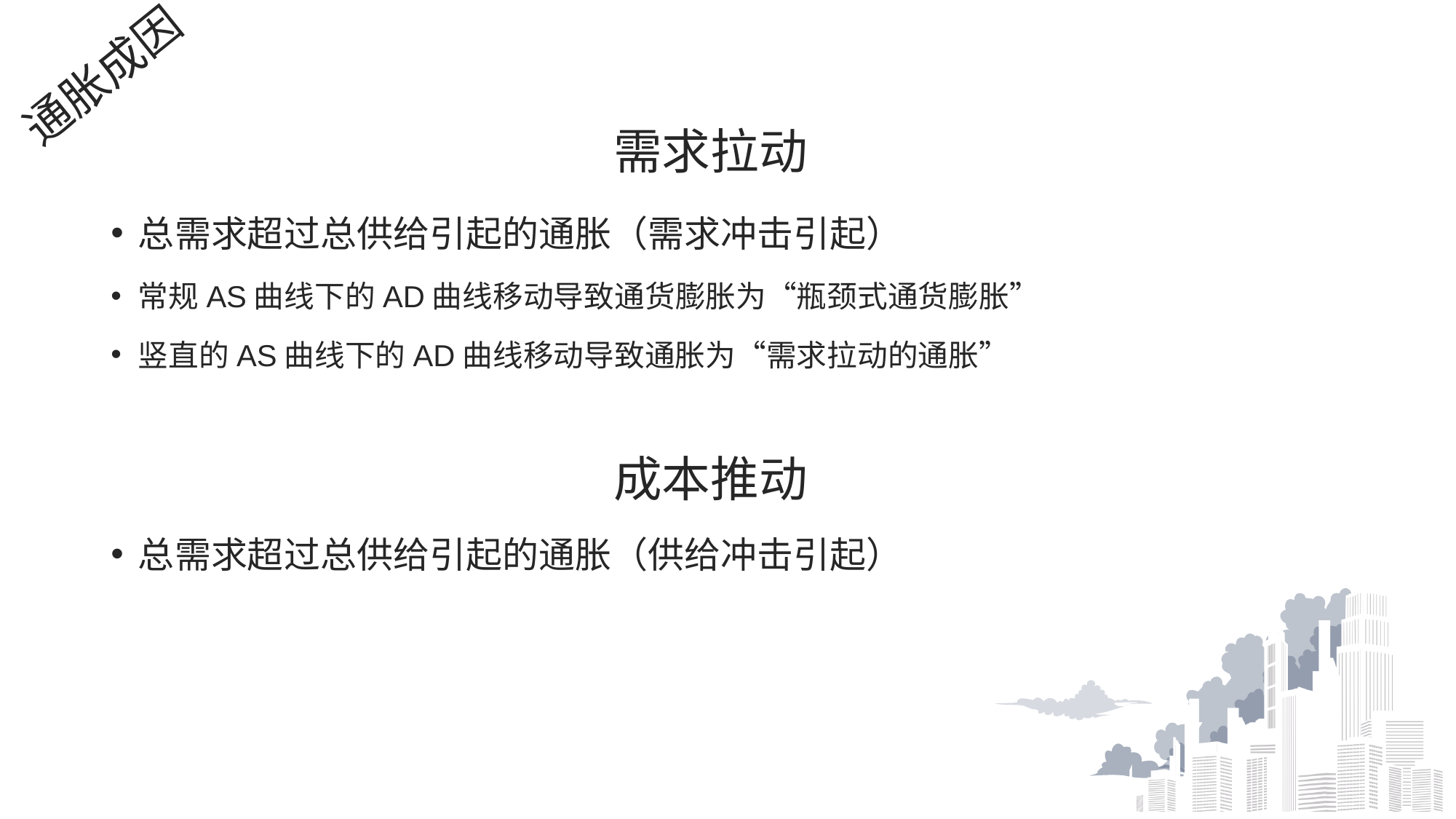

需求拉动
通胀成因
总需求超过总供给引起的通胀（需求冲击引起）
常规AS曲线下的AD曲线移动导致通货膨胀为“瓶颈式通货膨胀”
竖直的AS曲线下的AD曲线移动导致通胀为“需求拉动的通胀”

成本推动
总需求超过总供给引起的通胀（供给冲击引起）